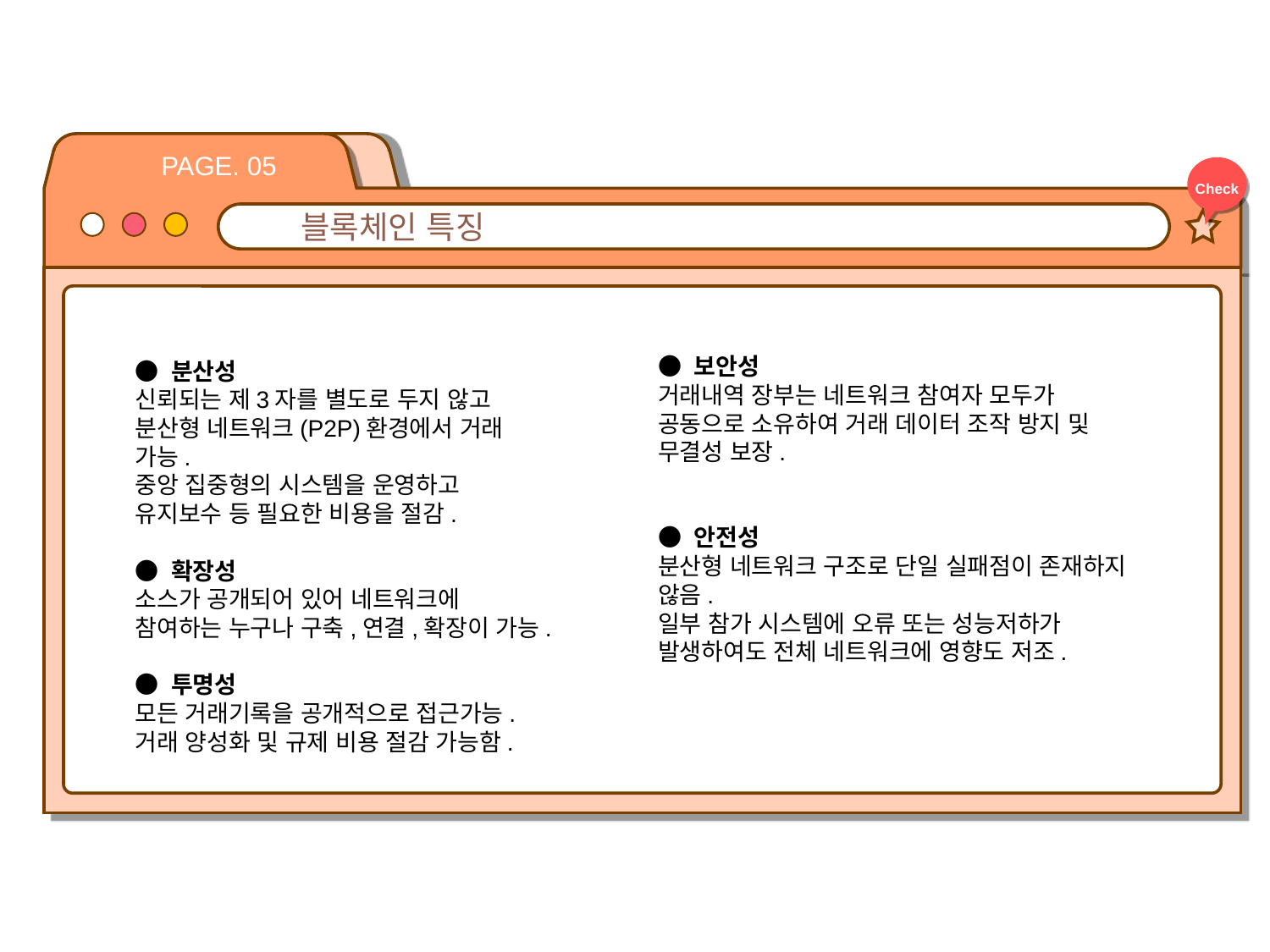

PAGE. 05
Check
블록체인 특징

● 보안성
거래내역 장부는 네트워크 참여자 모두가 공동으로 소유하여 거래 데이터 조작 방지 및 무결성 보장.

● 안전성
분산형 네트워크 구조로 단일 실패점이 존재하지 않음.
일부 참가 시스템에 오류 또는 성능저하가 발생하여도 전체 네트워크에 영향도 저조.

● 분산성
신뢰되는 제3자를 별도로 두지 않고 분산형 네트워크(P2P)환경에서 거래 가능.
중앙 집중형의 시스템을 운영하고 유지보수 등 필요한 비용을 절감.

● 확장성
소스가 공개되어 있어 네트워크에 참여하는 누구나 구축,연결,확장이 가능.

● 투명성
모든 거래기록을 공개적으로 접근가능.
거래 양성화 및 규제 비용 절감 가능함.